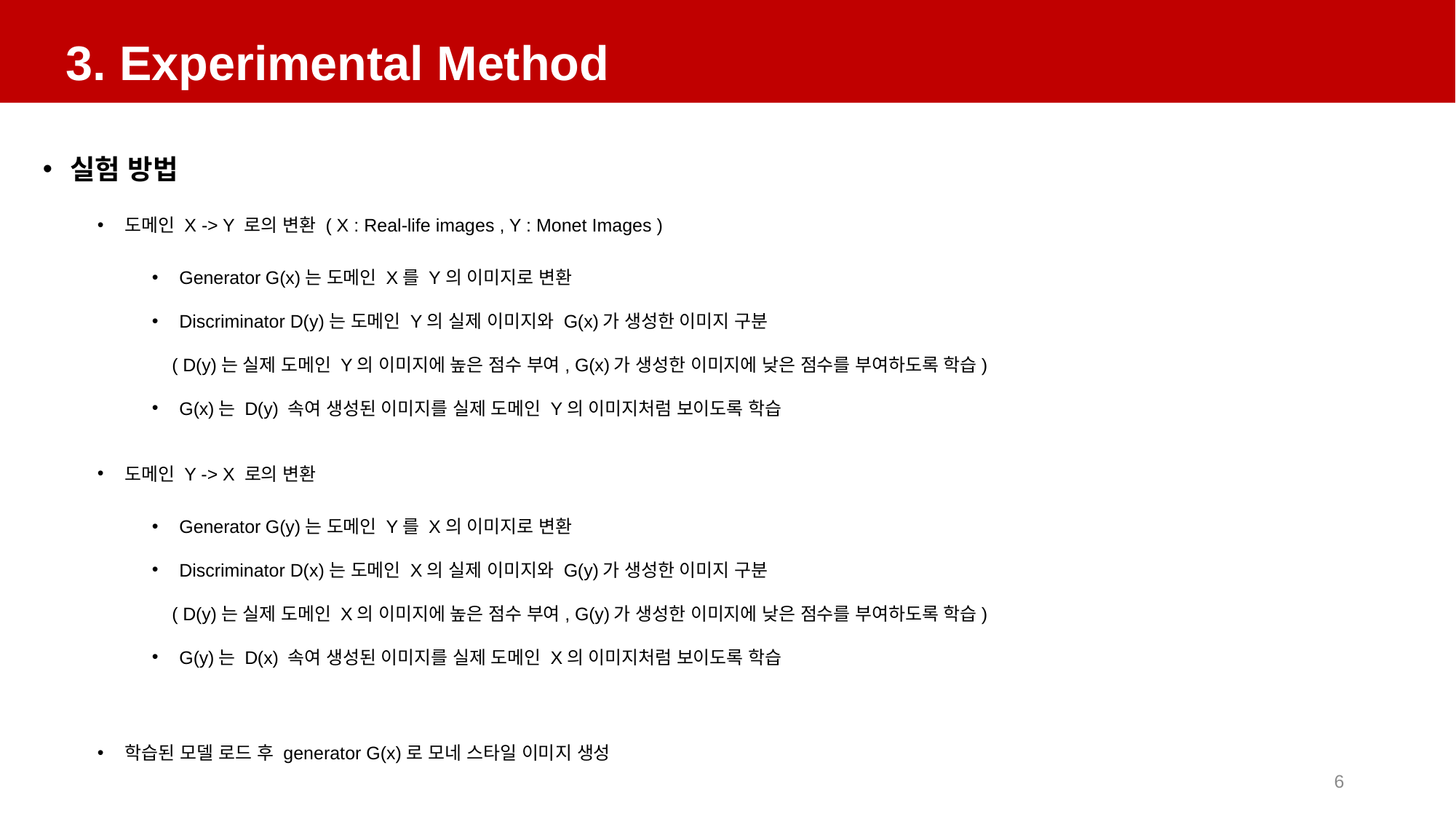

# 3. Experimental Method
실험 방법

도메인 X -> Y 로의 변환 ( X : Real-life images , Y : Monet Images )

Generator G(x)는 도메인 X를 Y의 이미지로 변환

Discriminator D(y)는 도메인 Y의 실제 이미지와 G(x)가 생성한 이미지 구분

    ( D(y)는 실제 도메인 Y의 이미지에 높은 점수 부여, G(x)가 생성한 이미지에 낮은 점수를 부여하도록 학습)

G(x)는 D(y) 속여 생성된 이미지를 실제 도메인 Y의 이미지처럼 보이도록 학습

도메인 Y -> X 로의 변환

Generator G(y)는 도메인 Y를 X의 이미지로 변환

Discriminator D(x)는 도메인 X의 실제 이미지와 G(y)가 생성한 이미지 구분

    ( D(y)는 실제 도메인 X의 이미지에 높은 점수 부여, G(y)가 생성한 이미지에 낮은 점수를 부여하도록 학습)

G(y)는 D(x) 속여 생성된 이미지를 실제 도메인 X의 이미지처럼 보이도록 학습

학습된 모델 로드 후 generator G(x)로 모네 스타일 이미지 생성

6